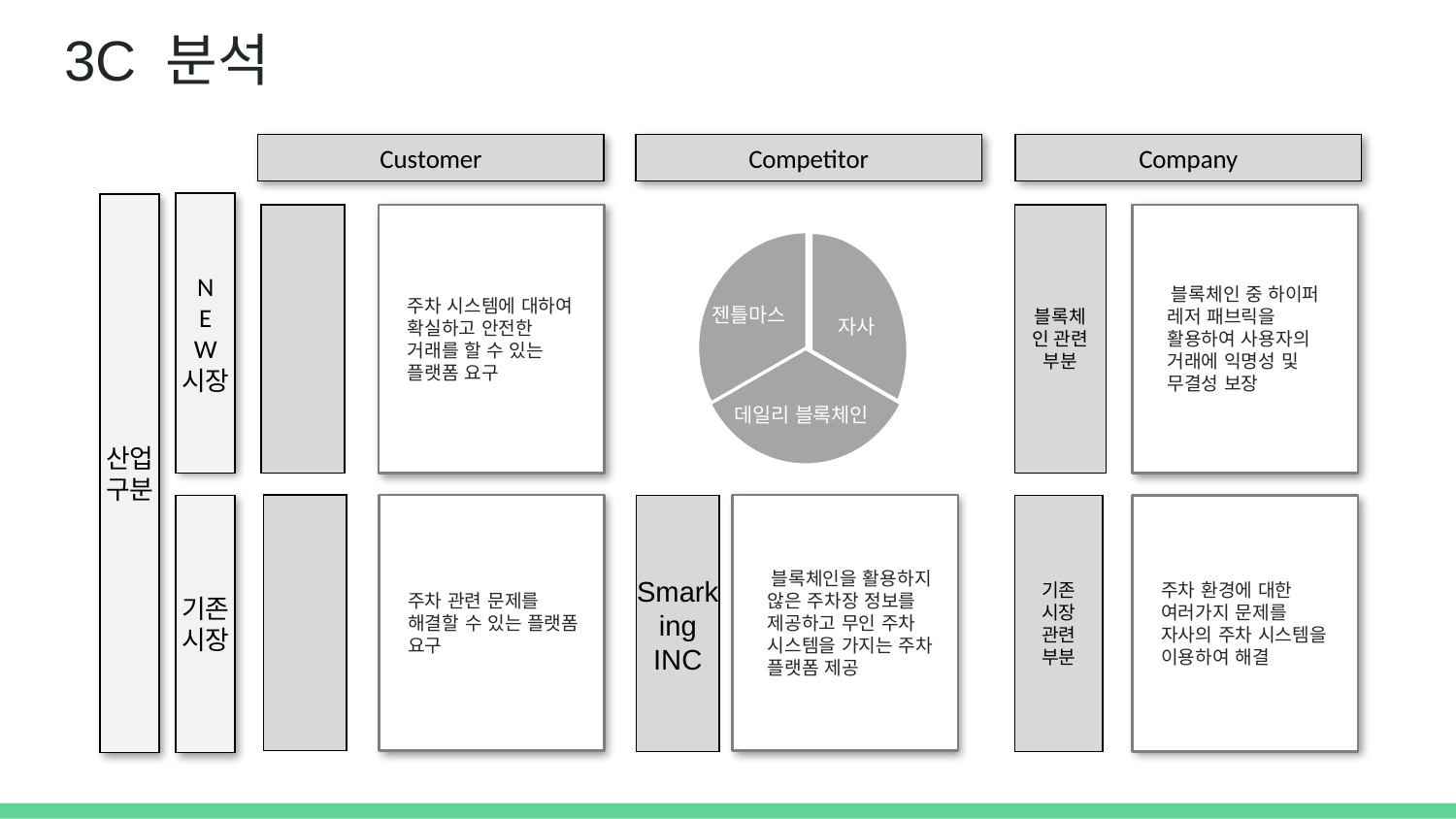

# 3C 분석
Customer
Competitor
Company
N
E
W
시장
산업구분

주차 시스템에 대하여 확실하고 안전한 거래를 할 수 있는 플랫폼 요구
블록체인 관련 부분
  블록체인 중 하이퍼 레저 패브릭을 활용하여 사용자의 거래에 익명성 및 무결성 보장

젠틀마스
자사
데일리 블록체인

주차 관련 문제를 해결할 수 있는 플랫폼 요구
  블록체인을 활용하지 않은 주차장 정보를 제공하고 무인 주차 시스템을 가지는 주차 플랫폼 제공
기존
시장

기존 시장 관련 부분
주차 환경에 대한 여러가지 문제를 자사의 주차 시스템을 이용하여 해결
Smarking INC
9